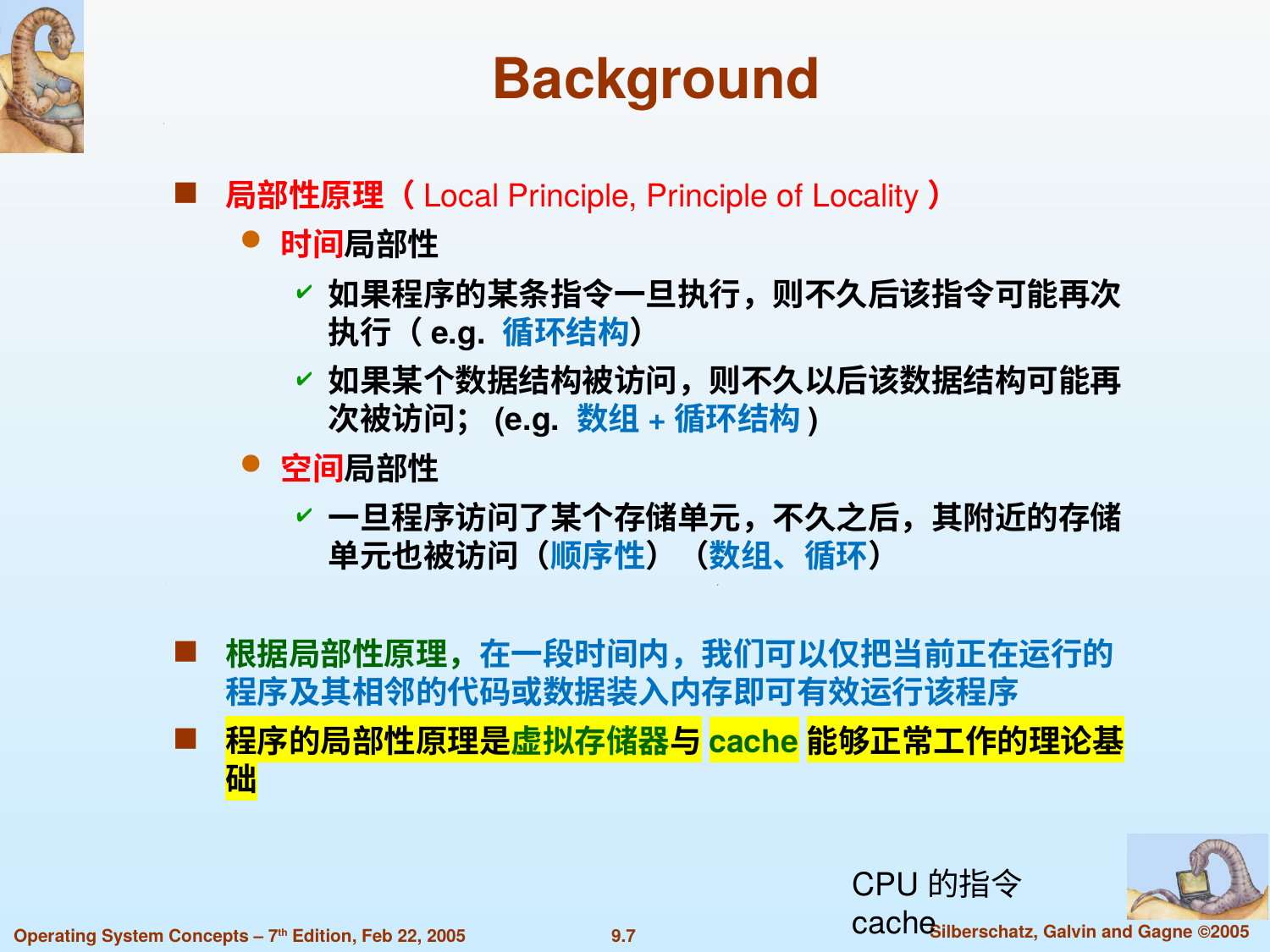

Background
局部性原理（Local Principle, Principle of Locality）
时间局部性
如果程序的某条指令一旦执行，则不久后该指令可能再次执行（e.g. 循环结构）
如果某个数据结构被访问，则不久以后该数据结构可能再次被访问；(e.g. 数组+循环结构)
空间局部性
一旦程序访问了某个存储单元，不久之后，其附近的存储单元也被访问（顺序性）（数组、循环）

根据局部性原理，在一段时间内，我们可以仅把当前正在运行的程序及其相邻的代码或数据装入内存即可有效运行该程序
程序的局部性原理是虚拟存储器与cache能够正常工作的理论基础
CPU的指令cache